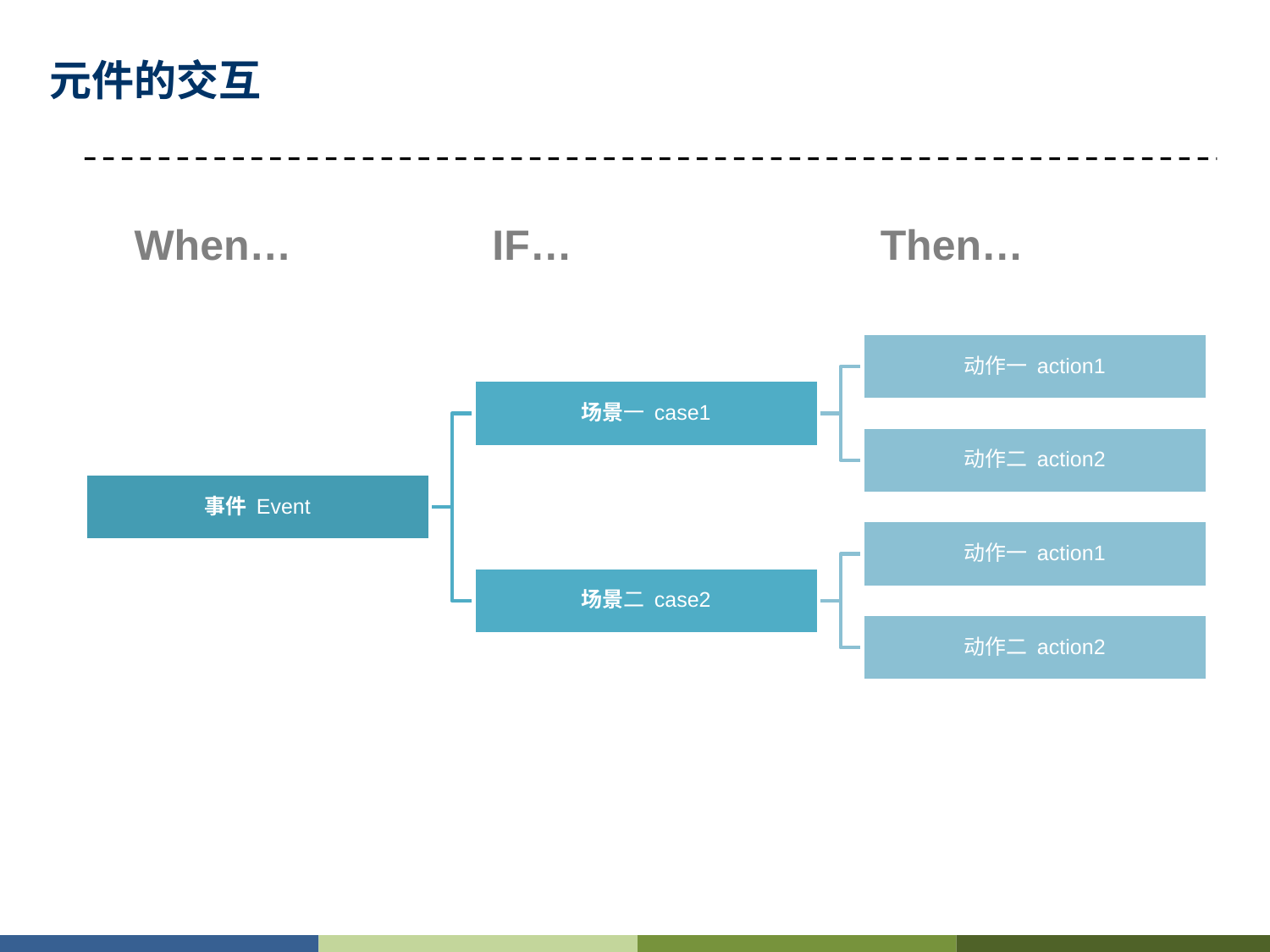

# 元件的交互
事件 Event
场景一 case1
动作一 action1
动作二 action2
场景二 case2
动作一 action1
动作二 action2
When…
IF…
Then…